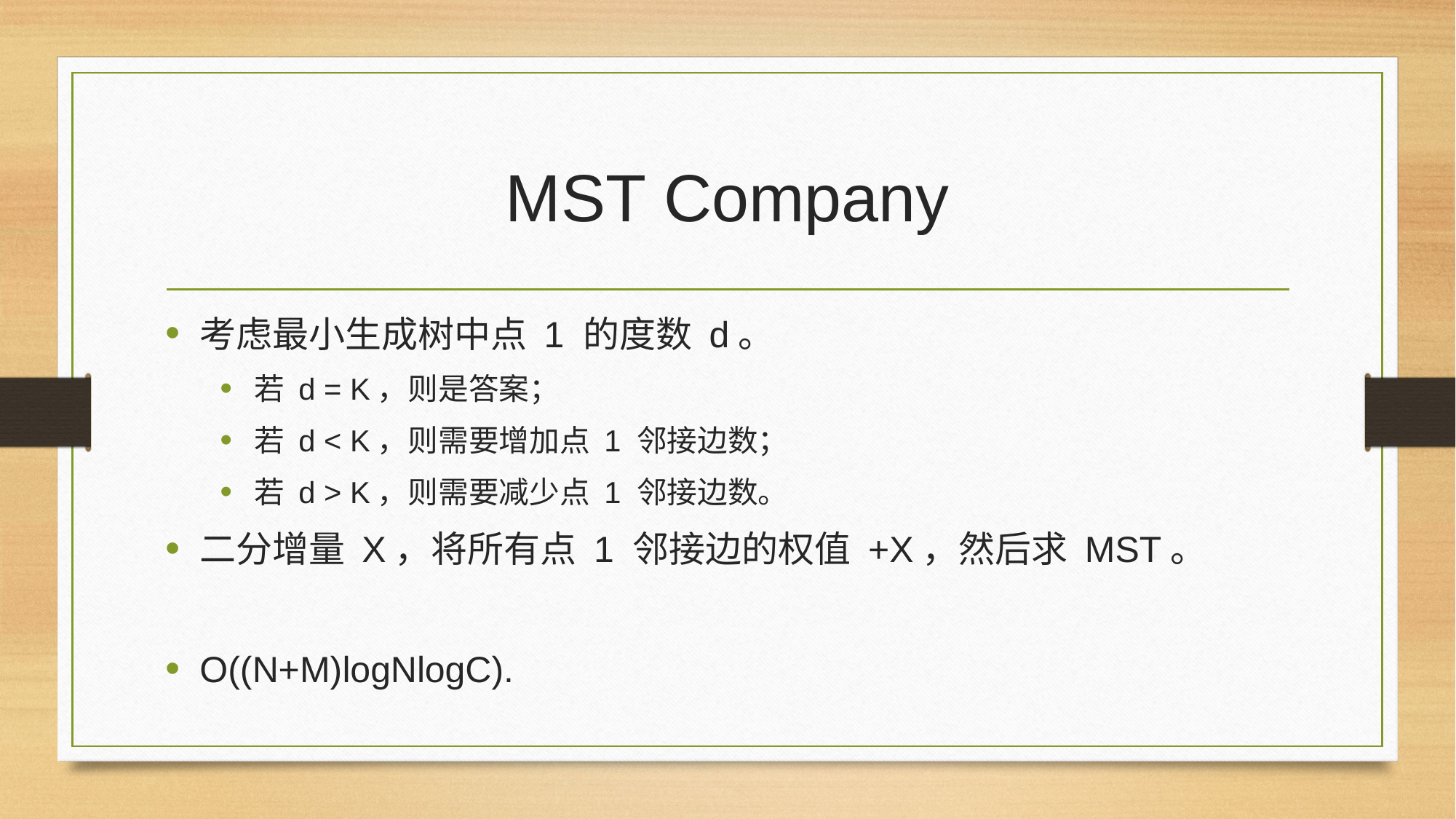

# MST Company
考虑最小生成树中点 1 的度数 d。
若 d = K，则是答案；
若 d < K，则需要增加点 1 邻接边数；
若 d > K，则需要减少点 1 邻接边数。
二分增量 X，将所有点 1 邻接边的权值 +X，然后求 MST。

O((N+M)logNlogC).